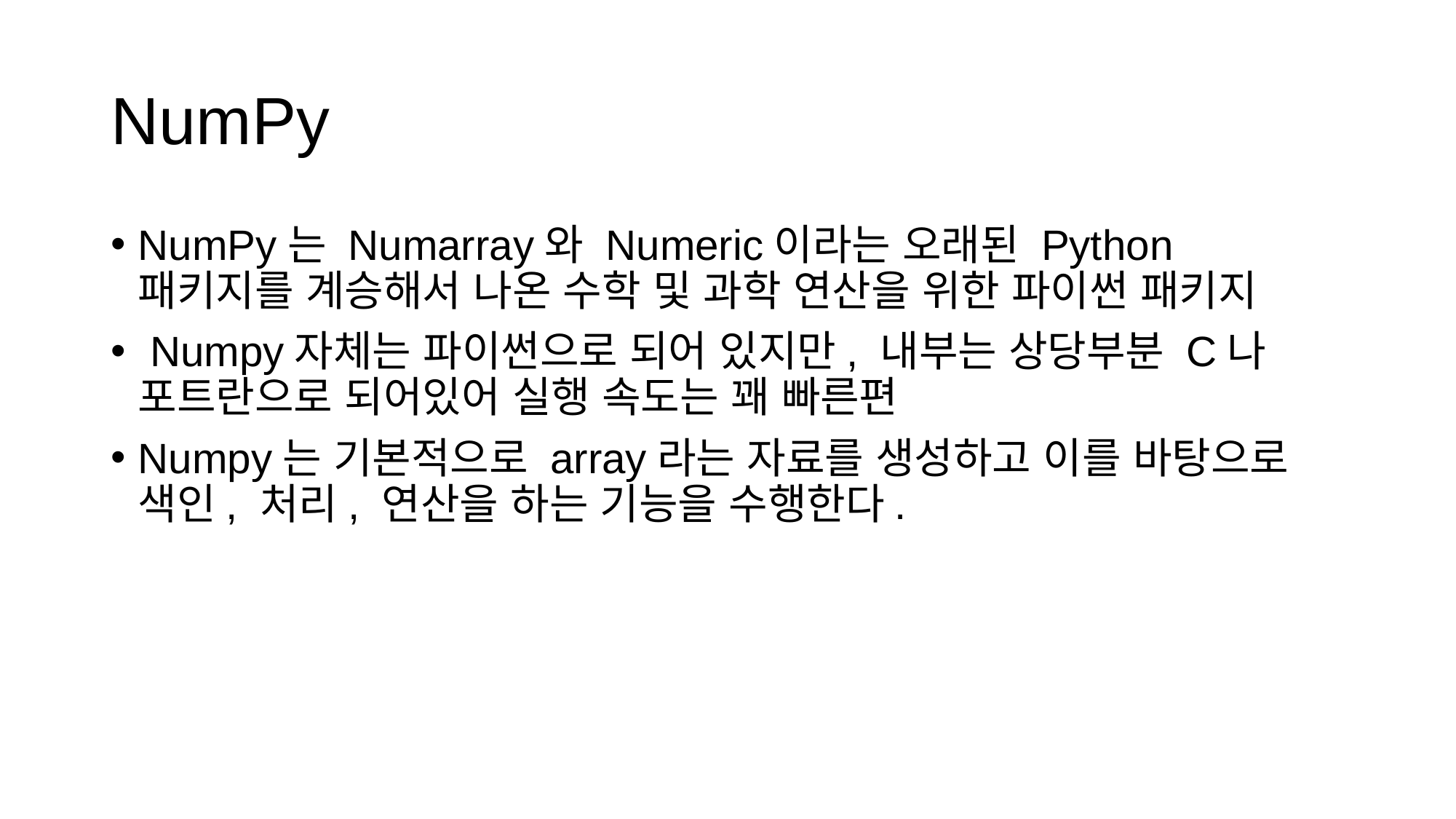

# NumPy
NumPy는 Numarray와 Numeric이라는 오래된 Python 패키지를 계승해서 나온 수학 및 과학 연산을 위한 파이썬 패키지
 Numpy자체는 파이썬으로 되어 있지만, 내부는 상당부분 C나 포트란으로 되어있어 실행 속도는 꽤 빠른편
Numpy는 기본적으로 array라는 자료를 생성하고 이를 바탕으로 색인, 처리, 연산을 하는 기능을 수행한다.